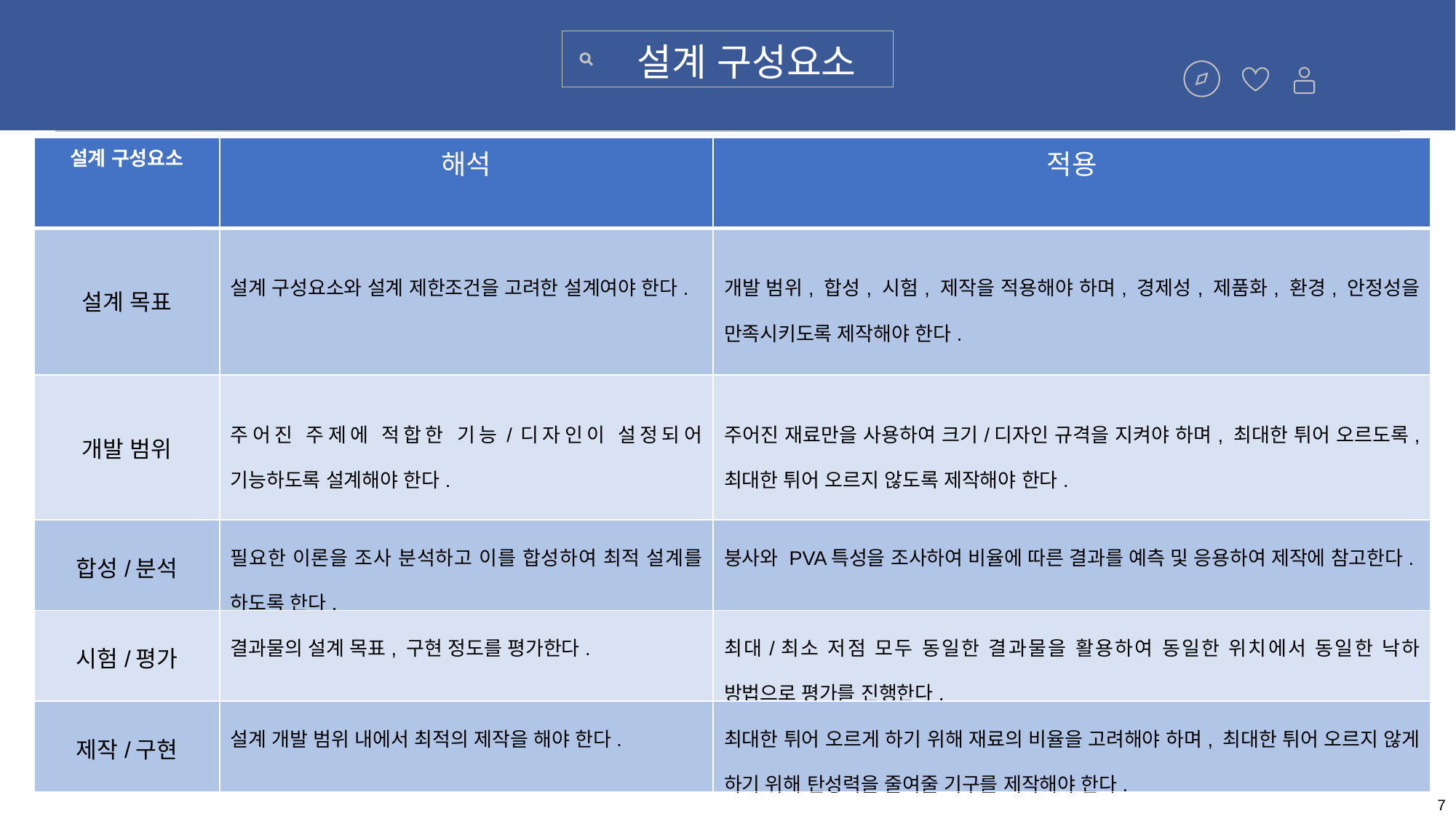

설계 구성요소

| 설계 구성요소 | 해석 | 적용 |
| --- | --- | --- |
| 설계 목표 | 설계 구성요소와 설계 제한조건을 고려한 설계여야 한다. | 개발 범위, 합성, 시험, 제작을 적용해야 하며, 경제성, 제품화, 환경, 안정성을 만족시키도록 제작해야 한다. |
| 개발 범위 | 주어진 주제에 적합한 기능/디자인이 설정되어 기능하도록 설계해야 한다. | 주어진 재료만을 사용하여 크기/디자인 규격을 지켜야 하며, 최대한 튀어 오르도록, 최대한 튀어 오르지 않도록 제작해야 한다. |
| 합성/분석 | 필요한 이론을 조사 분석하고 이를 합성하여 최적 설계를 하도록 한다. | 붕사와 PVA특성을 조사하여 비율에 따른 결과를 예측 및 응용하여 제작에 참고한다. |
| 시험/평가 | 결과물의 설계 목표, 구현 정도를 평가한다. | 최대/최소 저점 모두 동일한 결과물을 활용하여 동일한 위치에서 동일한 낙하 방법으로 평가를 진행한다. |
| 제작/구현 | 설계 개발 범위 내에서 최적의 제작을 해야 한다. | 최대한 튀어 오르게 하기 위해 재료의 비율을 고려해야 하며, 최대한 튀어 오르지 않게 하기 위해 탄성력을 줄여줄 기구를 제작해야 한다. |
7